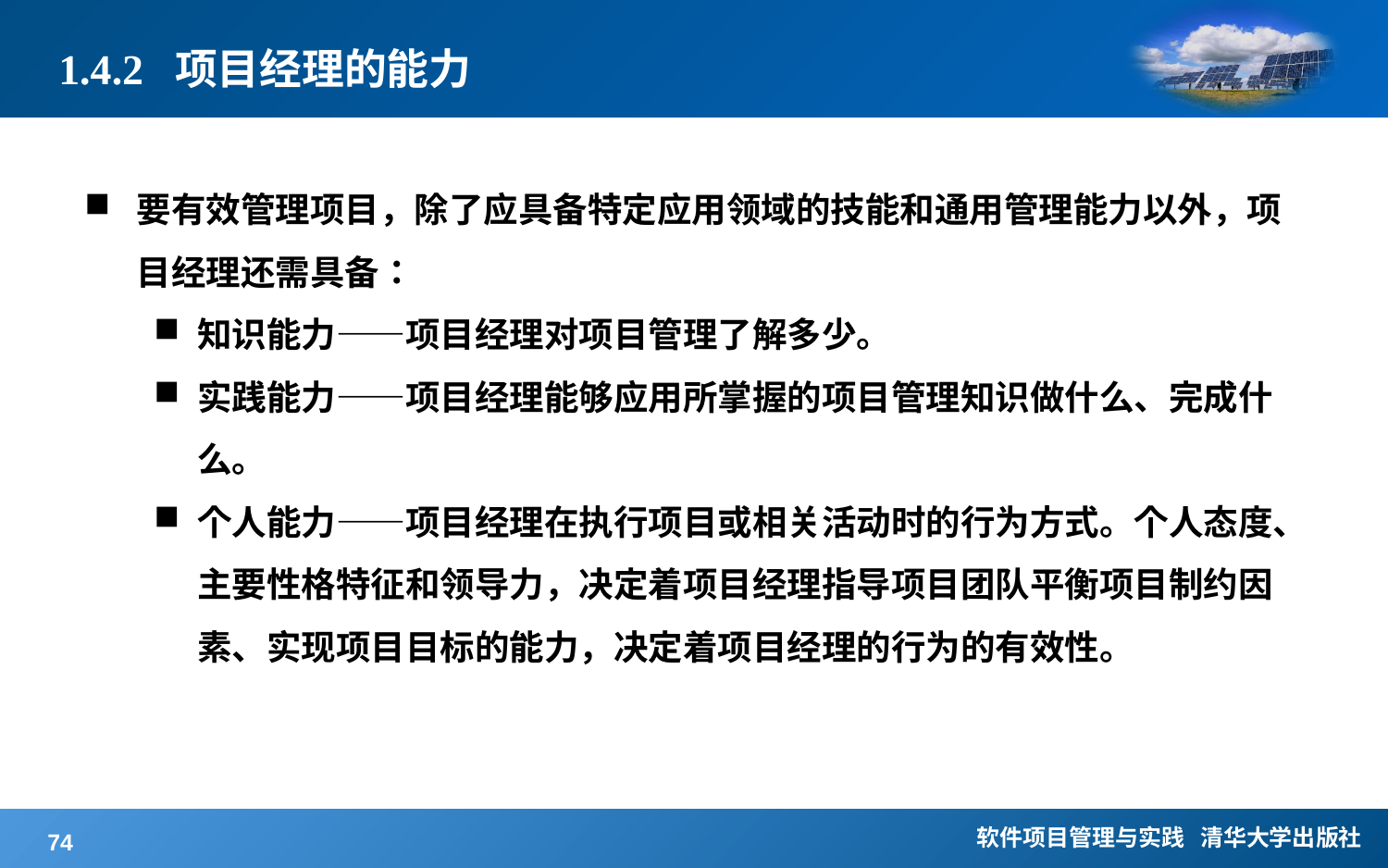

# 1.4.2  项目经理的能力
要有效管理项目，除了应具备特定应用领域的技能和通用管理能力以外，项目经理还需具备：
知识能力——项目经理对项目管理了解多少。
实践能力——项目经理能够应用所掌握的项目管理知识做什么、完成什么。
个人能力——项目经理在执行项目或相关活动时的行为方式。个人态度、主要性格特征和领导力，决定着项目经理指导项目团队平衡项目制约因素、实现项目目标的能力，决定着项目经理的行为的有效性。